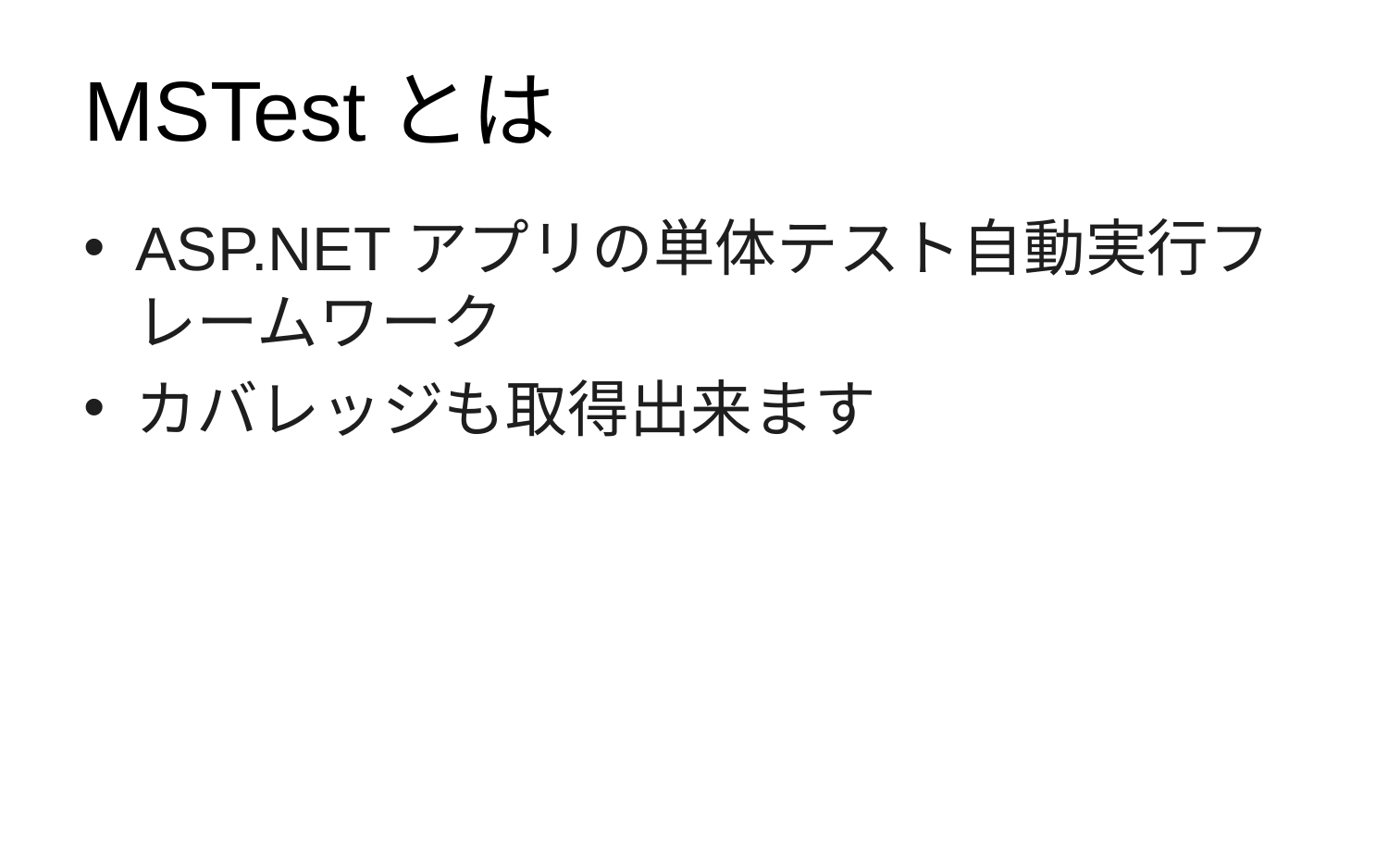

# MSTestとは
ASP.NETアプリの単体テスト自動実行フレームワーク
カバレッジも取得出来ます